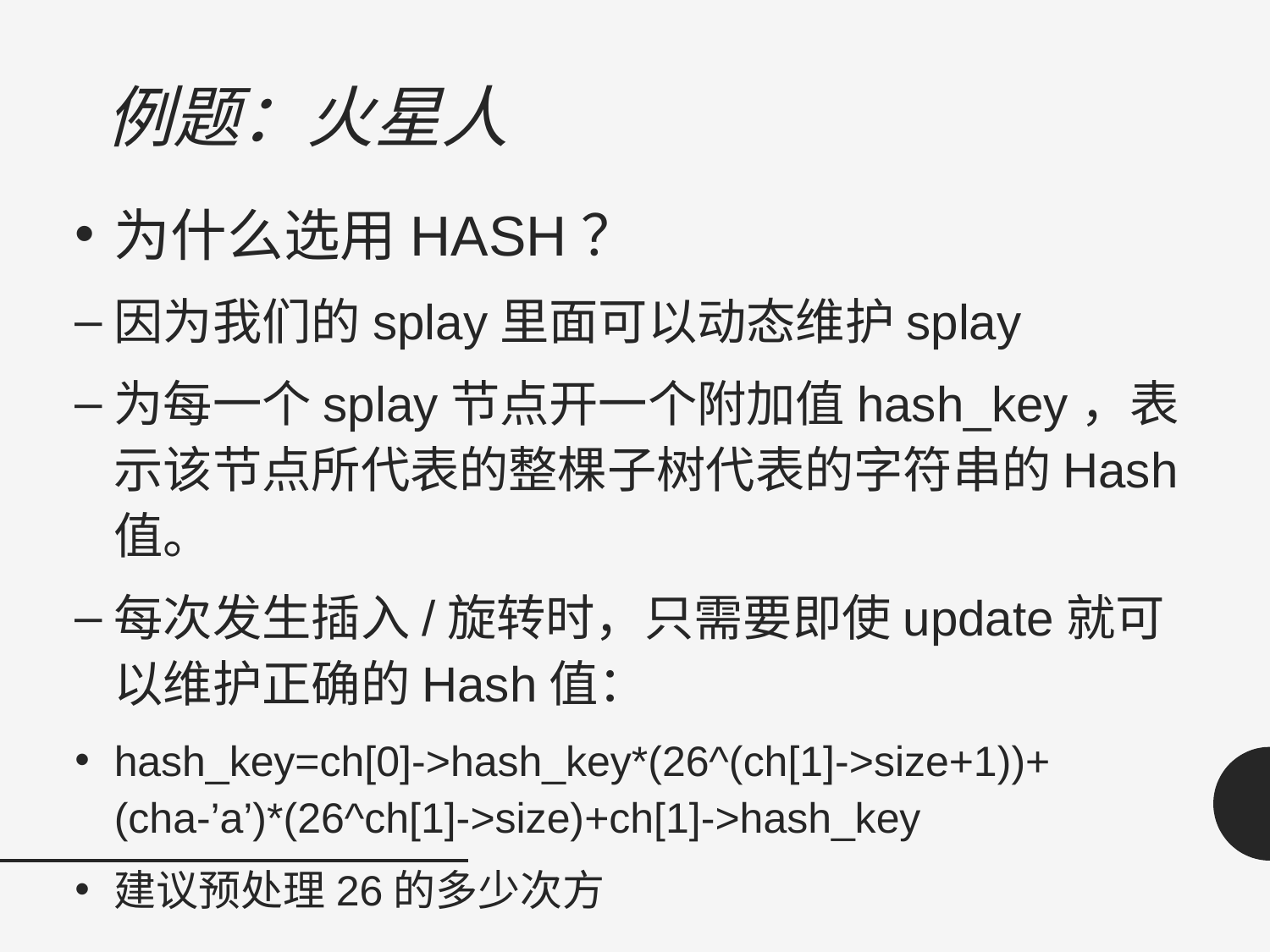

# 例题：火星人
为什么选用HASH？
因为我们的splay里面可以动态维护splay
为每一个splay节点开一个附加值hash_key，表示该节点所代表的整棵子树代表的字符串的Hash值。
每次发生插入/旋转时，只需要即使update就可以维护正确的Hash值：
hash_key=ch[0]->hash_key*(26^(ch[1]->size+1))+(cha-’a’)*(26^ch[1]->size)+ch[1]->hash_key
建议预处理26的多少次方